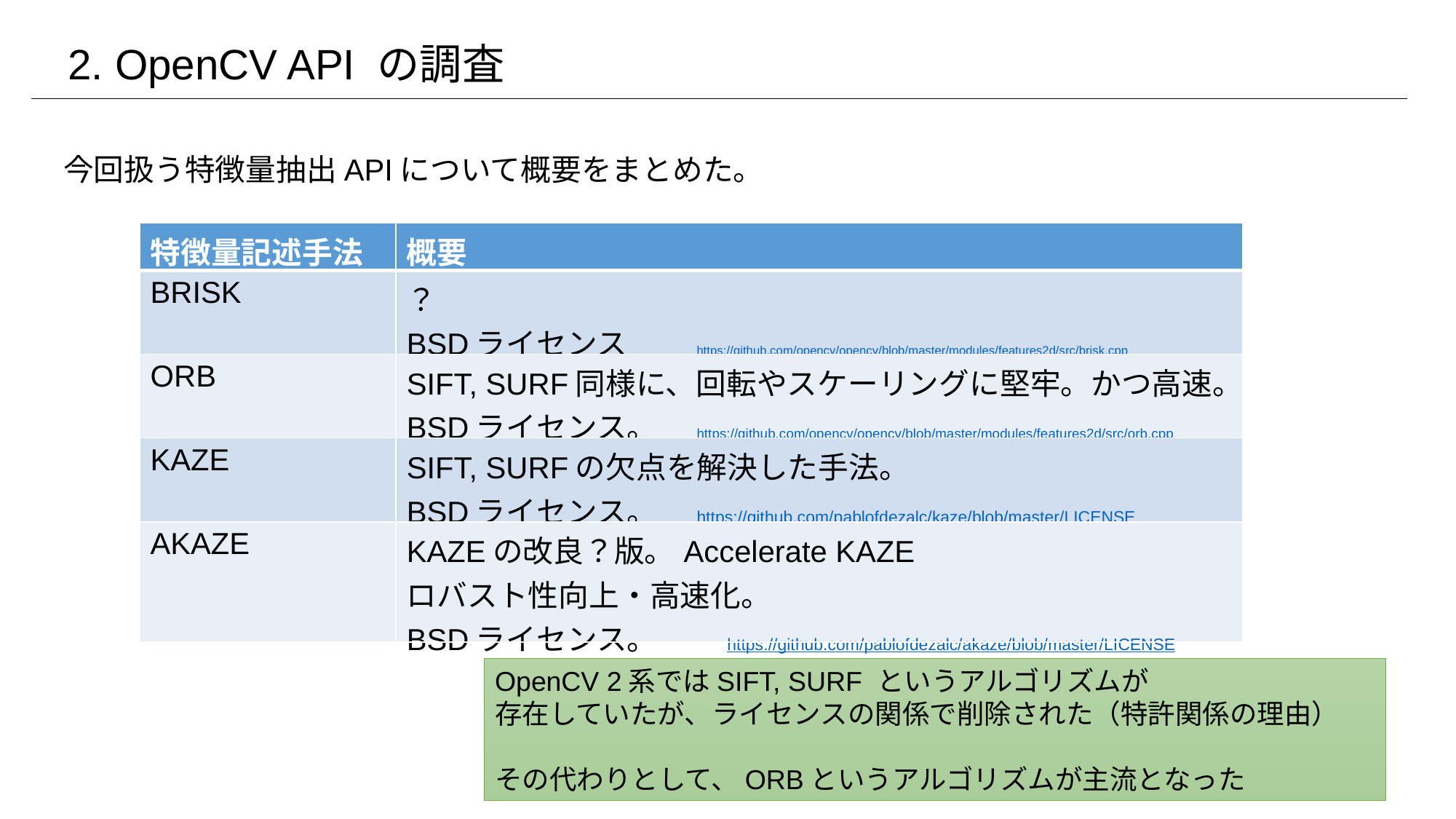

2. OpenCV API の調査
今回扱う特徴量抽出APIについて概要をまとめた。
| 特徴量記述手法 | 概要 |
| --- | --- |
| BRISK | ？ BSDライセンス　　https://github.com/opencv/opencv/blob/master/modules/features2d/src/brisk.cpp |
| ORB | SIFT, SURF同様に、回転やスケーリングに堅牢。かつ高速。 BSDライセンス。　https://github.com/opencv/opencv/blob/master/modules/features2d/src/orb.cpp |
| KAZE | SIFT, SURFの欠点を解決した手法。 BSDライセンス。　https://github.com/pablofdezalc/kaze/blob/master/LICENSE |
| AKAZE | KAZEの改良？版。Accelerate KAZE ロバスト性向上・高速化。 BSDライセンス。　　https://github.com/pablofdezalc/akaze/blob/master/LICENSE |
OpenCV 2系ではSIFT, SURF というアルゴリズムが
存在していたが、ライセンスの関係で削除された（特許関係の理由）

その代わりとして、ORBというアルゴリズムが主流となった